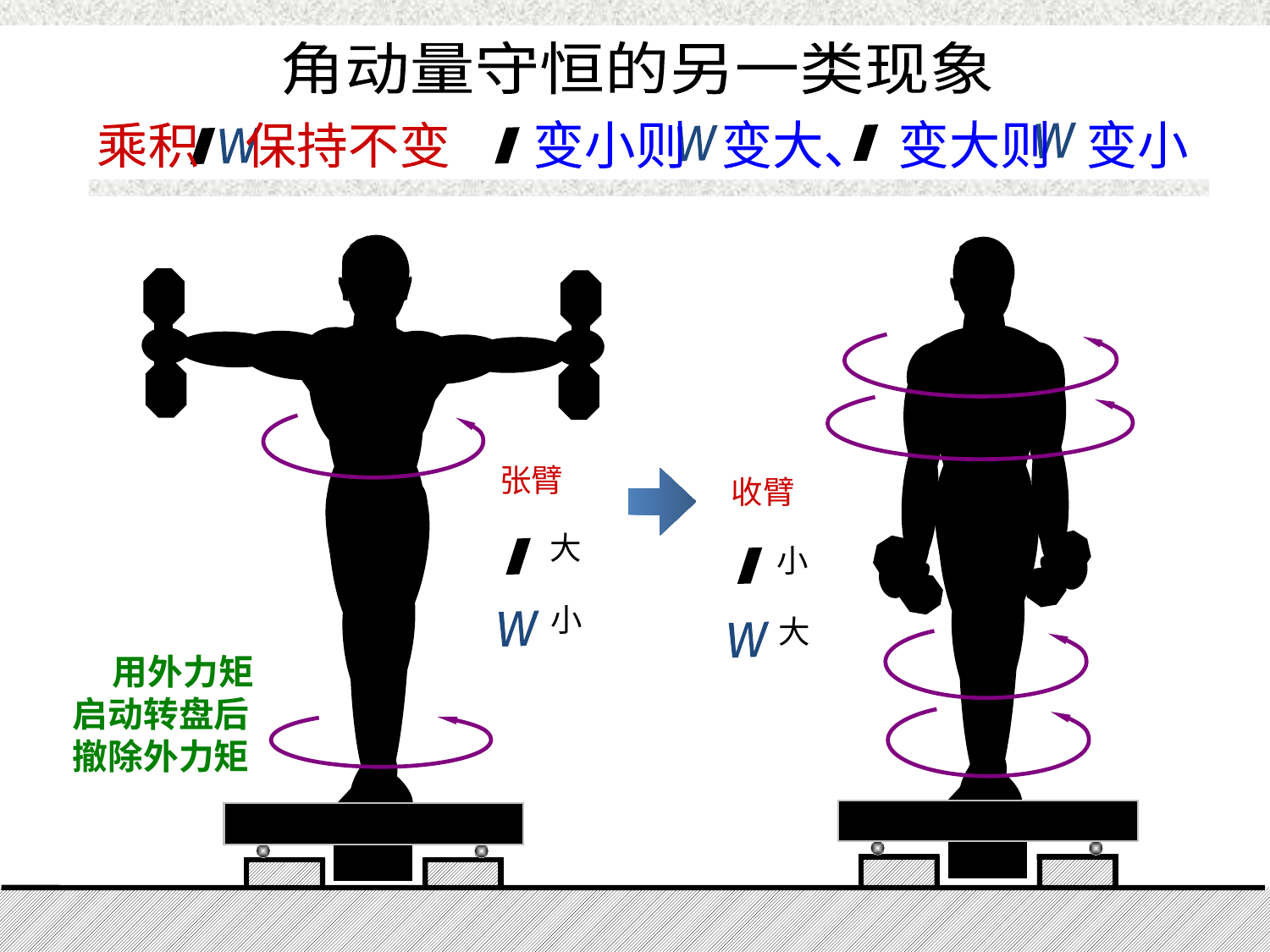

角动量守恒的另一类现象
角动量守恒的另一类现象
变小则   变大、  变大则   变小
乘积    保持不变
ω
I
ω
I
I
ω

    用外力矩启动转盘后撤除外力矩

收臂

小

I

大
ω

张臂
大
I
小
ω